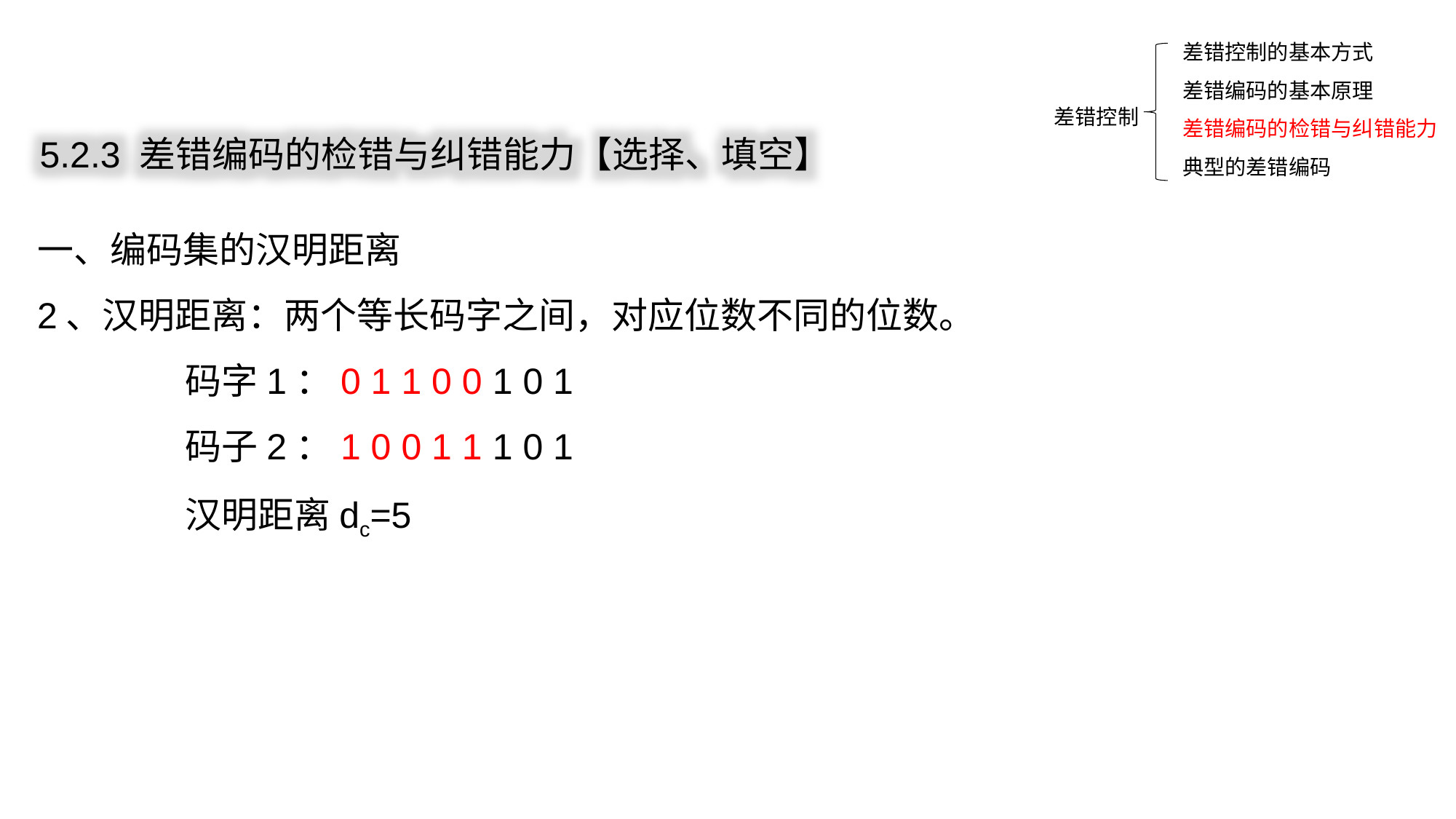

差错控制的基本方式
差错编码的基本原理
差错编码的检错与纠错能力
典型的差错编码

5.2.3 差错编码的检错与纠错能力【选择、填空】
差错控制
一、编码集的汉明距离
2、汉明距离：两个等长码字之间，对应位数不同的位数。
                 码字1：0 1 1 0 0 1 0 1
                 码子2：1 0 0 1 1 1 0 1
                 汉明距离dc=5